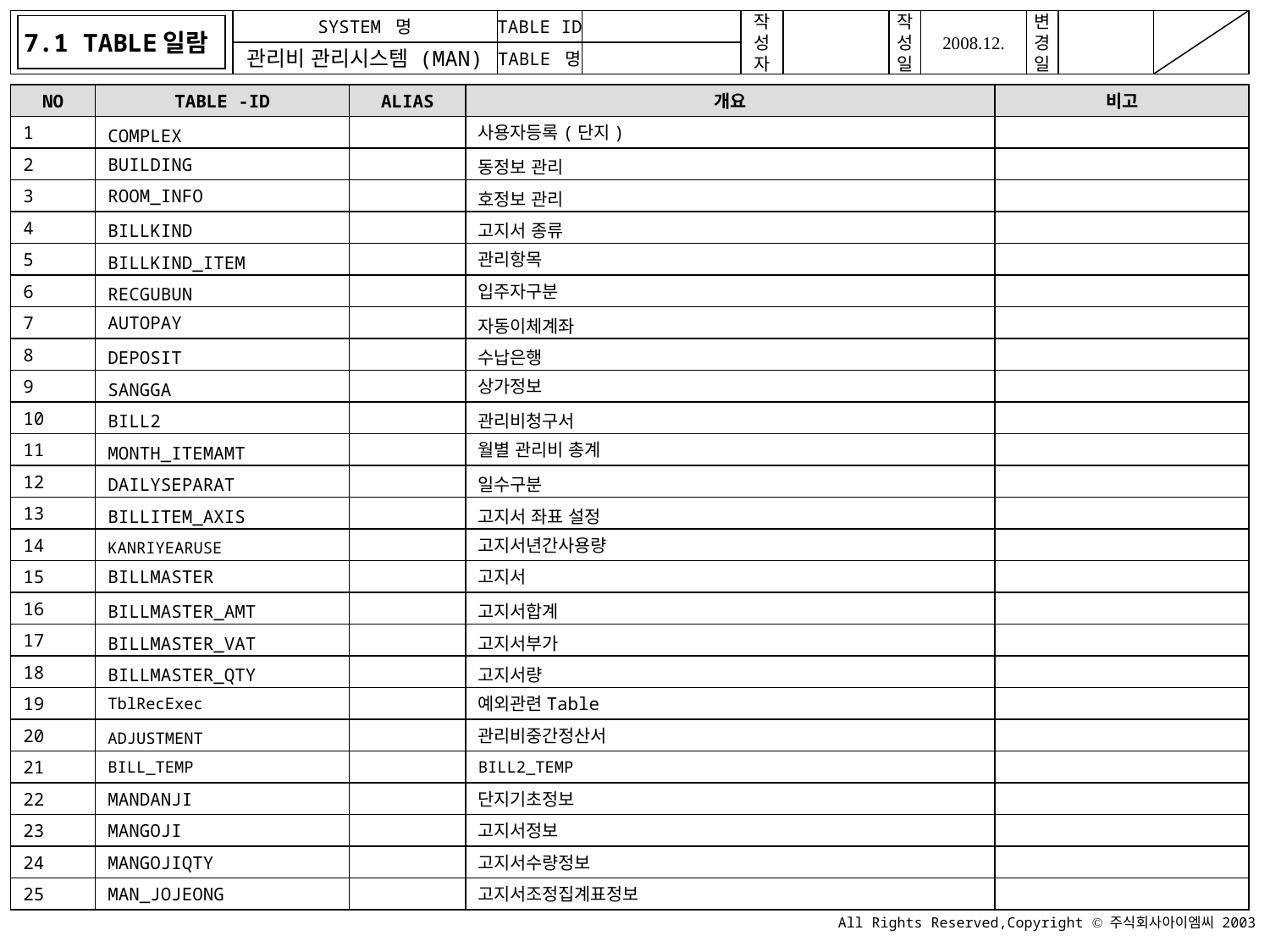

7.1 TABLE일람

NO
TABLE -ID
ALIAS
개요
비고
1
COMPLEX

사용자등록(단지)

2
BUILDING

동정보 관리

3
ROOM_INFO

호정보 관리

4

BILLKIND

고지서 종류

5

BILLKIND_ITEM

관리항목

6

RECGUBUN

입주자구분

7

AUTOPAY

자동이체계좌

8

DEPOSIT

수납은행

9

SANGGA

상가정보

10

BILL2

관리비청구서

11

MONTH_ITEMAMT

월별 관리비 총계

12

DAILYSEPARAT

일수구분

13

BILLITEM_AXIS

고지서 좌표 설정

14

KANRIYEARUSE

고지서년간사용량

15

BILLMASTER

고지서

16

BILLMASTER_AMT

고지서합계

17

BILLMASTER_VAT

고지서부가

18

BILLMASTER_QTY

고지서량

19
TblRecExec

예외관련Table

20
ADJUSTMENT

관리비중간정산서

21
BILL_TEMP

BILL2_TEMP

22
MANDANJI

단지기초정보

23
MANGOJI

고지서정보

24
MANGOJIQTY

고지서수량정보

25
MAN_JOJEONG

고지서조정집계표정보